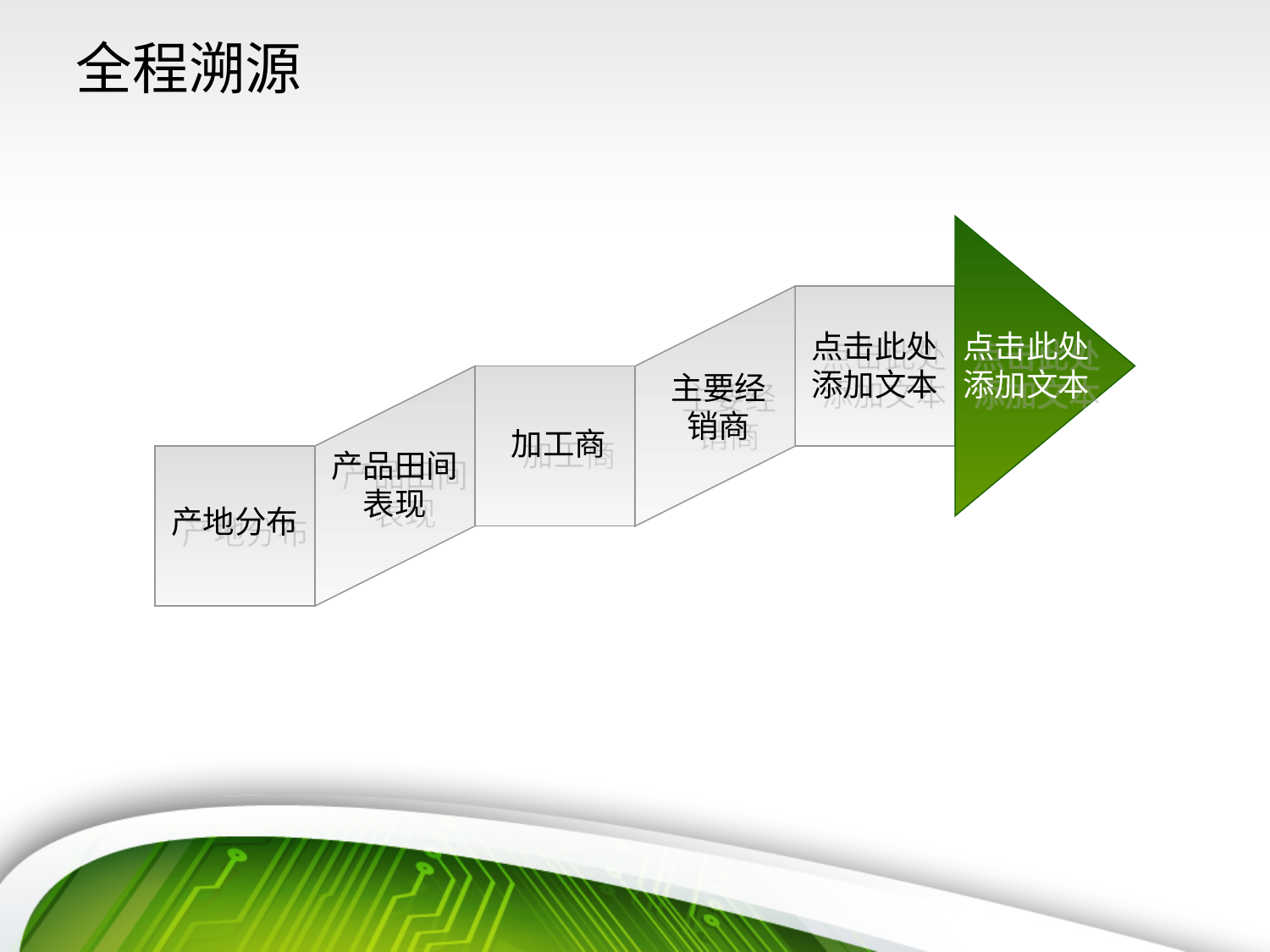

# 全程溯源

点击此处
添加文本
点击此处
添加文本
主要经
销商

加工商
产品田间
表现

产地分布